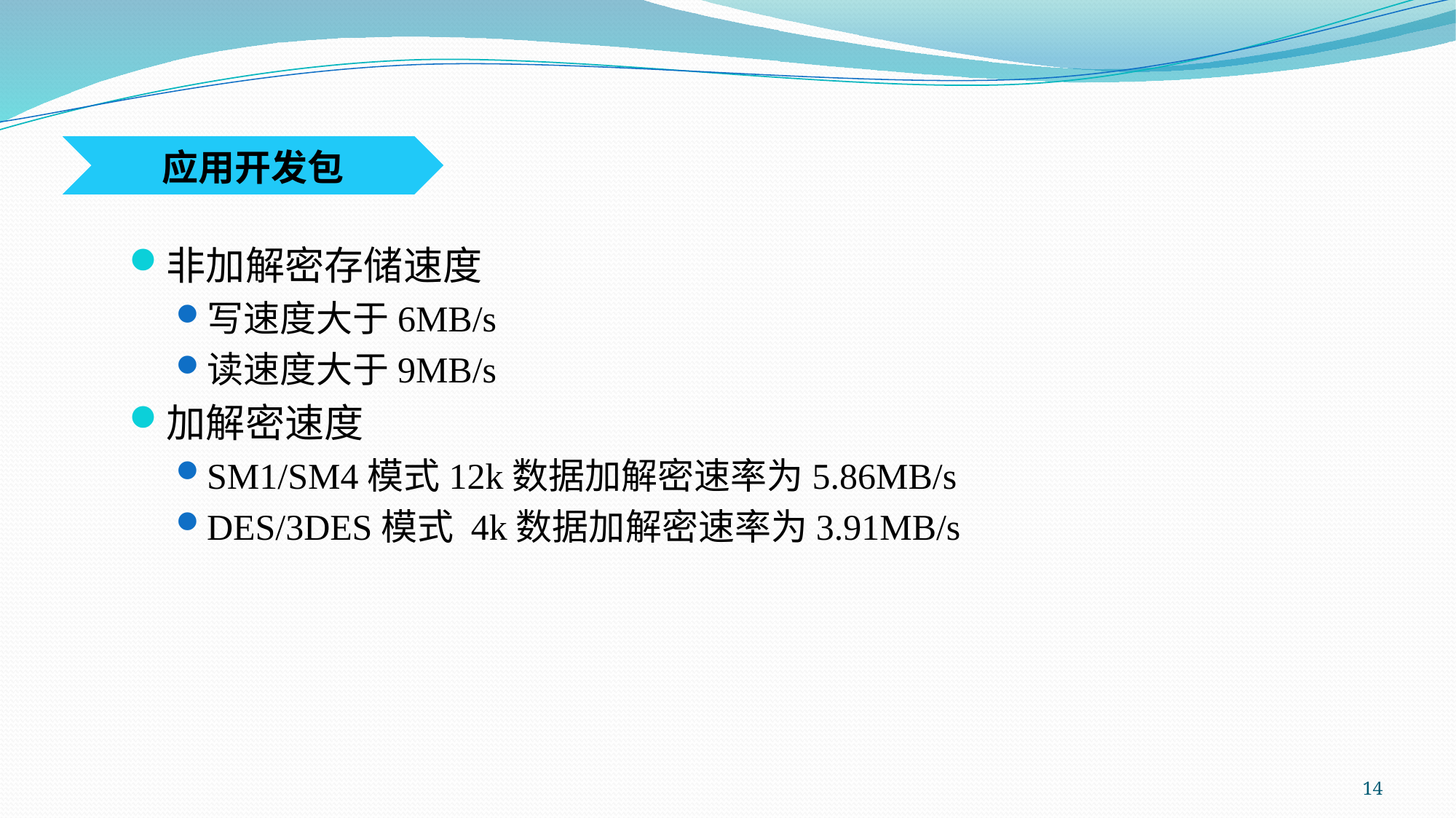

应用开发包
非加解密存储速度
写速度大于6MB/s
读速度大于9MB/s
加解密速度
SM1/SM4模式12k数据加解密速率为5.86MB/s
DES/3DES模式 4k数据加解密速率为3.91MB/s
14